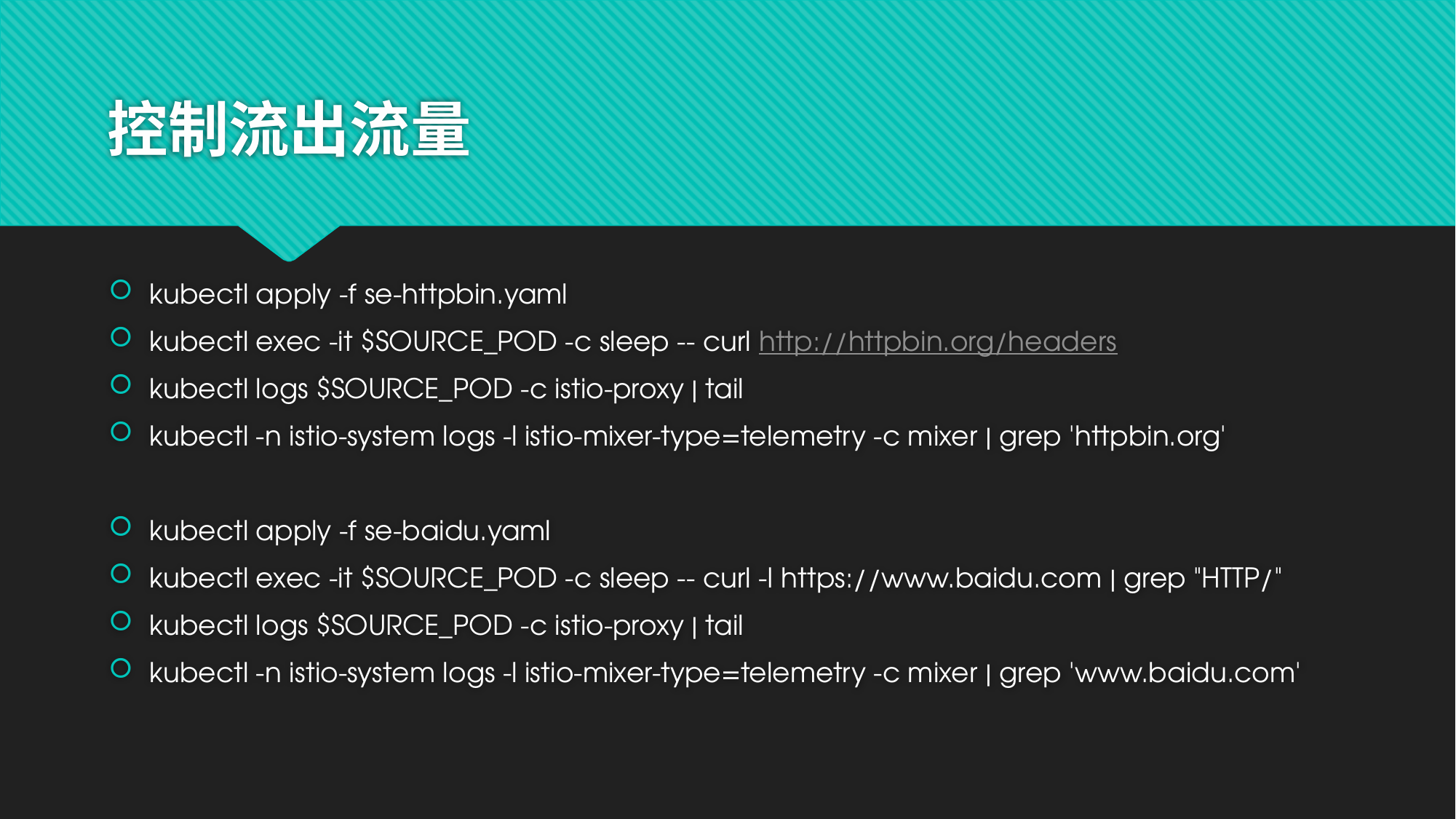

# 控制流出流量
kubectl apply -f se-httpbin.yaml
kubectl exec -it $SOURCE_POD -c sleep -- curl http://httpbin.org/headers
kubectl logs $SOURCE_POD -c istio-proxy | tail
kubectl -n istio-system logs -l istio-mixer-type=telemetry -c mixer | grep 'httpbin.org'

kubectl apply -f se-baidu.yaml
kubectl exec -it $SOURCE_POD -c sleep -- curl -I https://www.baidu.com | grep "HTTP/"
kubectl logs $SOURCE_POD -c istio-proxy | tail
kubectl -n istio-system logs -l istio-mixer-type=telemetry -c mixer | grep 'www.baidu.com'